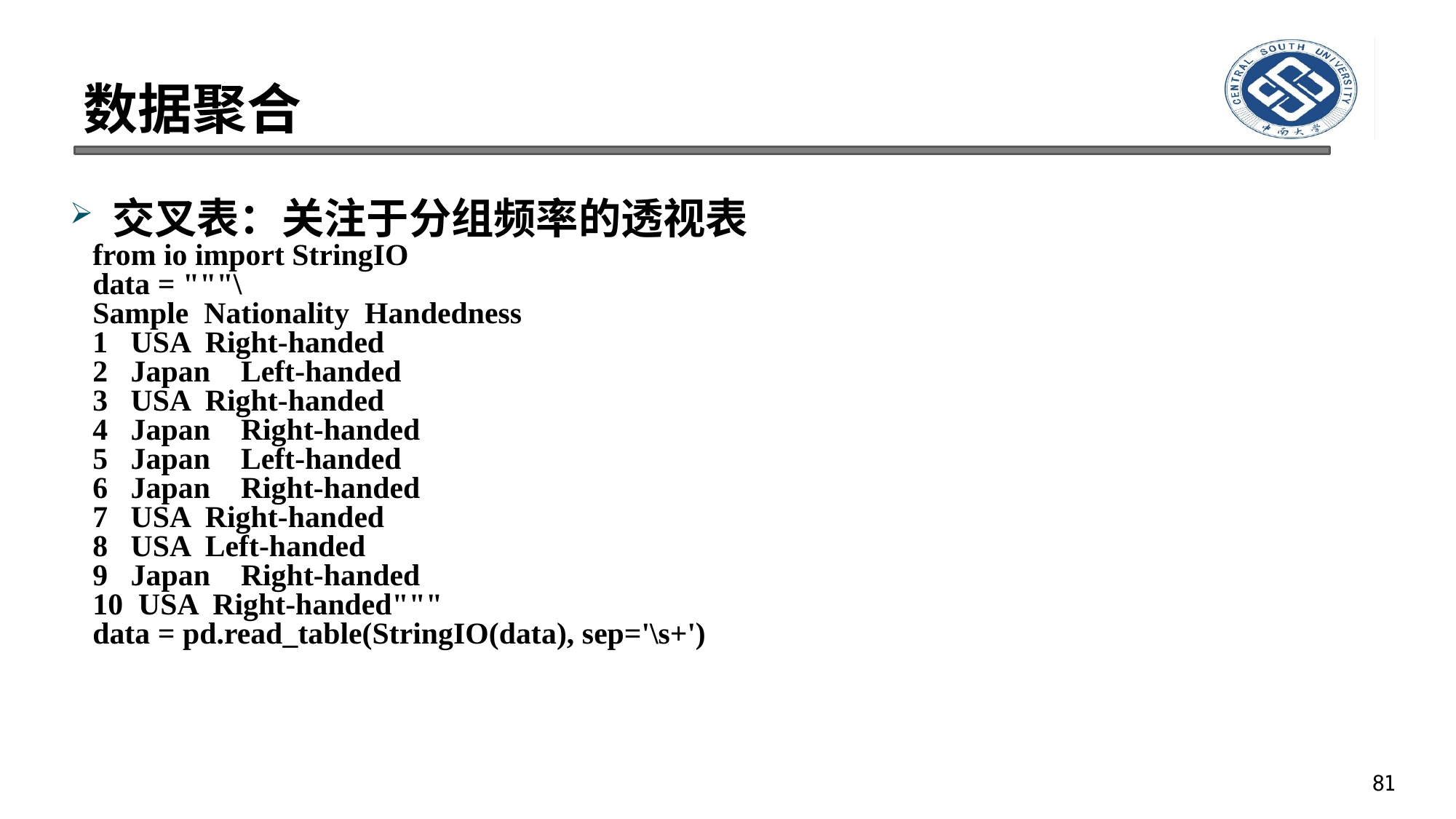

# 数据聚合
交叉表：关注于分组频率的透视表
from io import StringIO
data = """\
Sample  Nationality  Handedness
1   USA  Right-handed
2   Japan    Left-handed
3   USA  Right-handed
4   Japan    Right-handed
5   Japan    Left-handed
6   Japan    Right-handed
7   USA  Right-handed
8   USA  Left-handed
9   Japan    Right-handed
10  USA  Right-handed"""
data = pd.read_table(StringIO(data), sep='\s+')
81